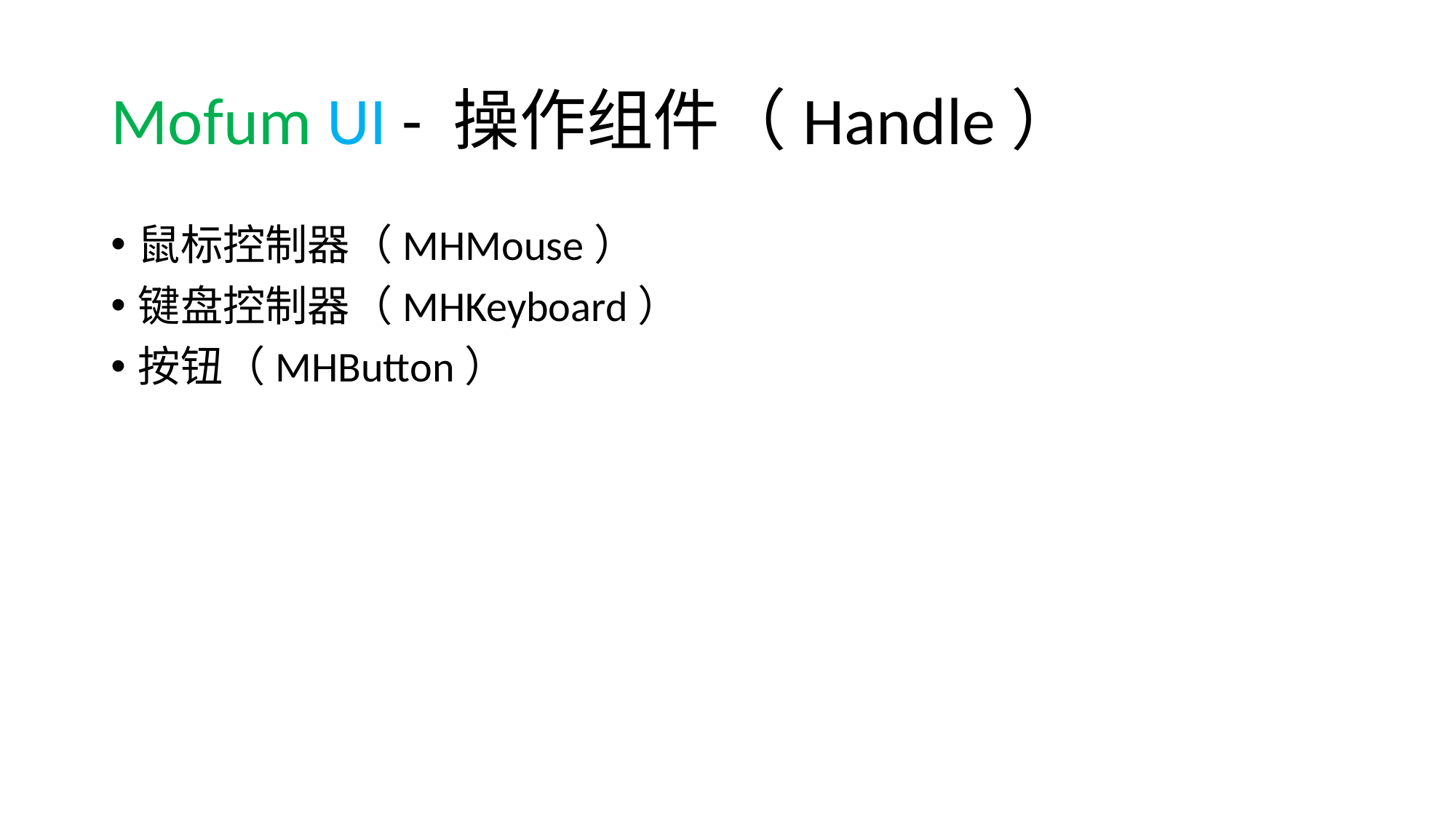

# Mofum UI - 操作组件（Handle）
鼠标控制器（MHMouse）
键盘控制器（MHKeyboard）
按钮（MHButton）